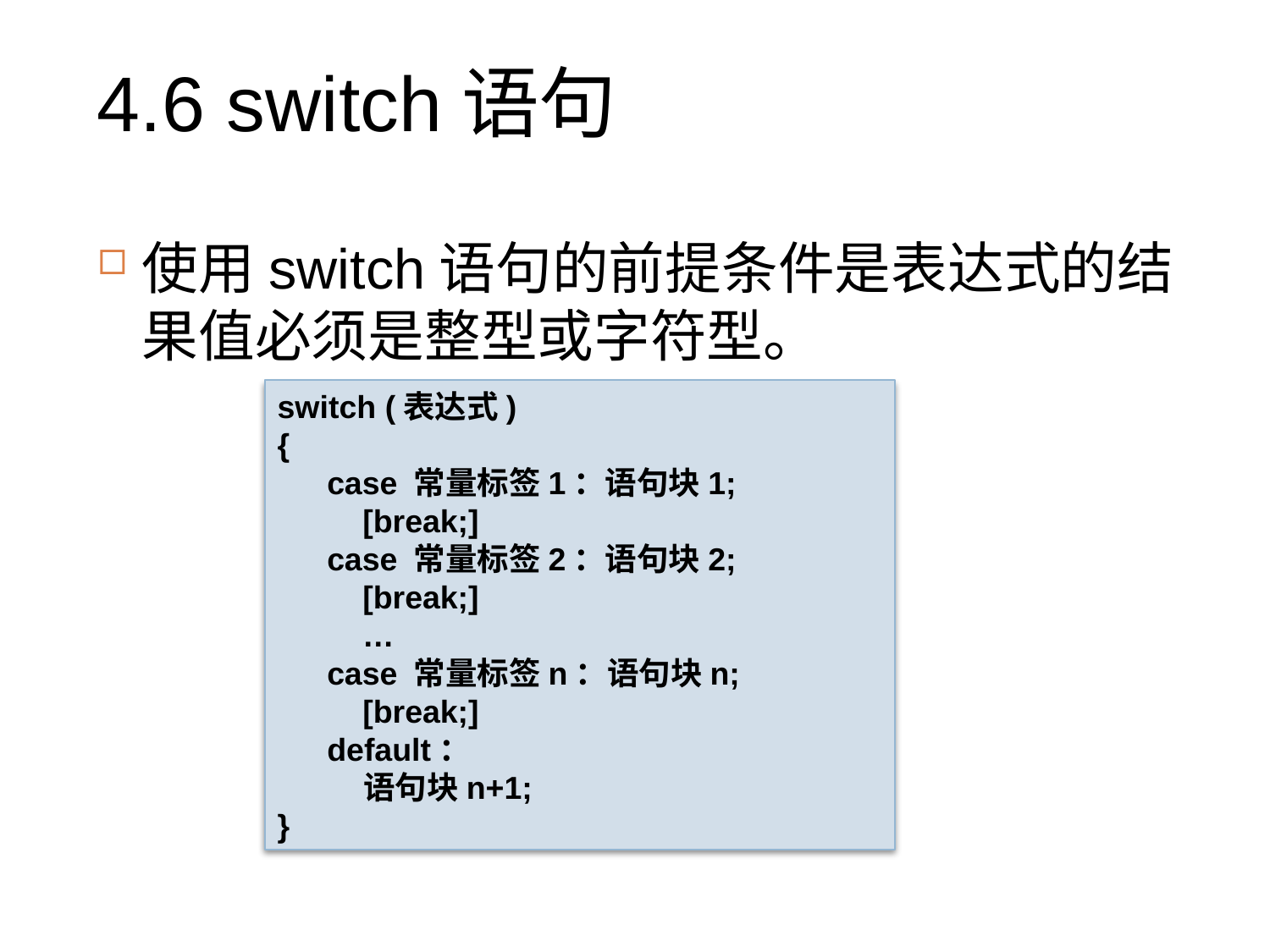

# 4.6 switch语句
使用switch语句的前提条件是表达式的结果值必须是整型或字符型。
switch (表达式)
{
case 常量标签1：语句块1;
    [break;]
case 常量标签2：语句块2;
    [break;]
    …
case 常量标签n：语句块n;
    [break;]
default：
    语句块n+1;
}